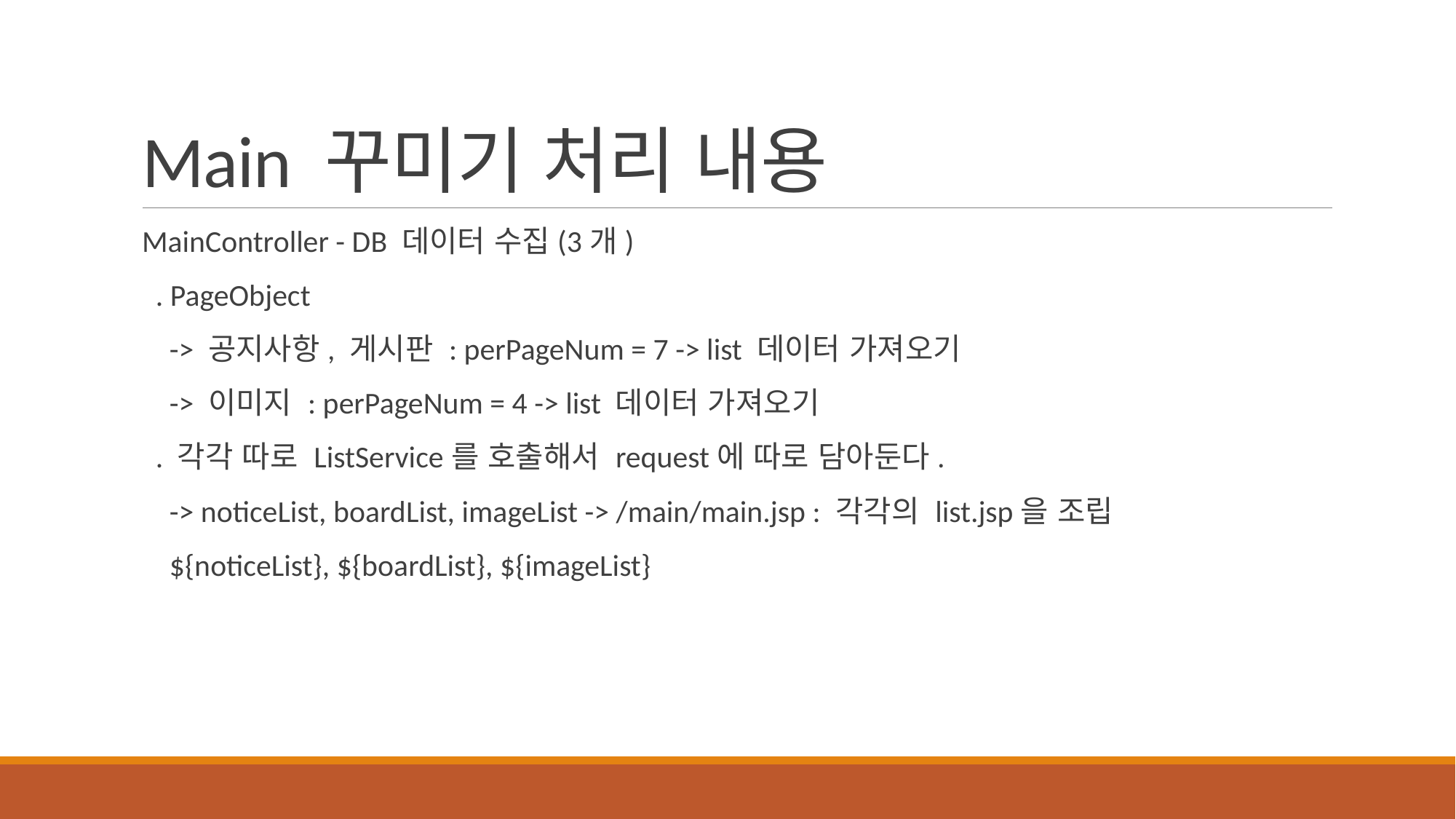

# Main 꾸미기 처리 내용
MainController - DB 데이터 수집(3개)
  . PageObject
    -> 공지사항, 게시판 : perPageNum = 7 -> list 데이터 가져오기
    -> 이미지 : perPageNum = 4 -> list 데이터 가져오기
  . 각각 따로 ListService를 호출해서 request에 따로 담아둔다.
    -> noticeList, boardList, imageList -> /main/main.jsp : 각각의 list.jsp을 조립
    ${noticeList}, ${boardList}, ${imageList}